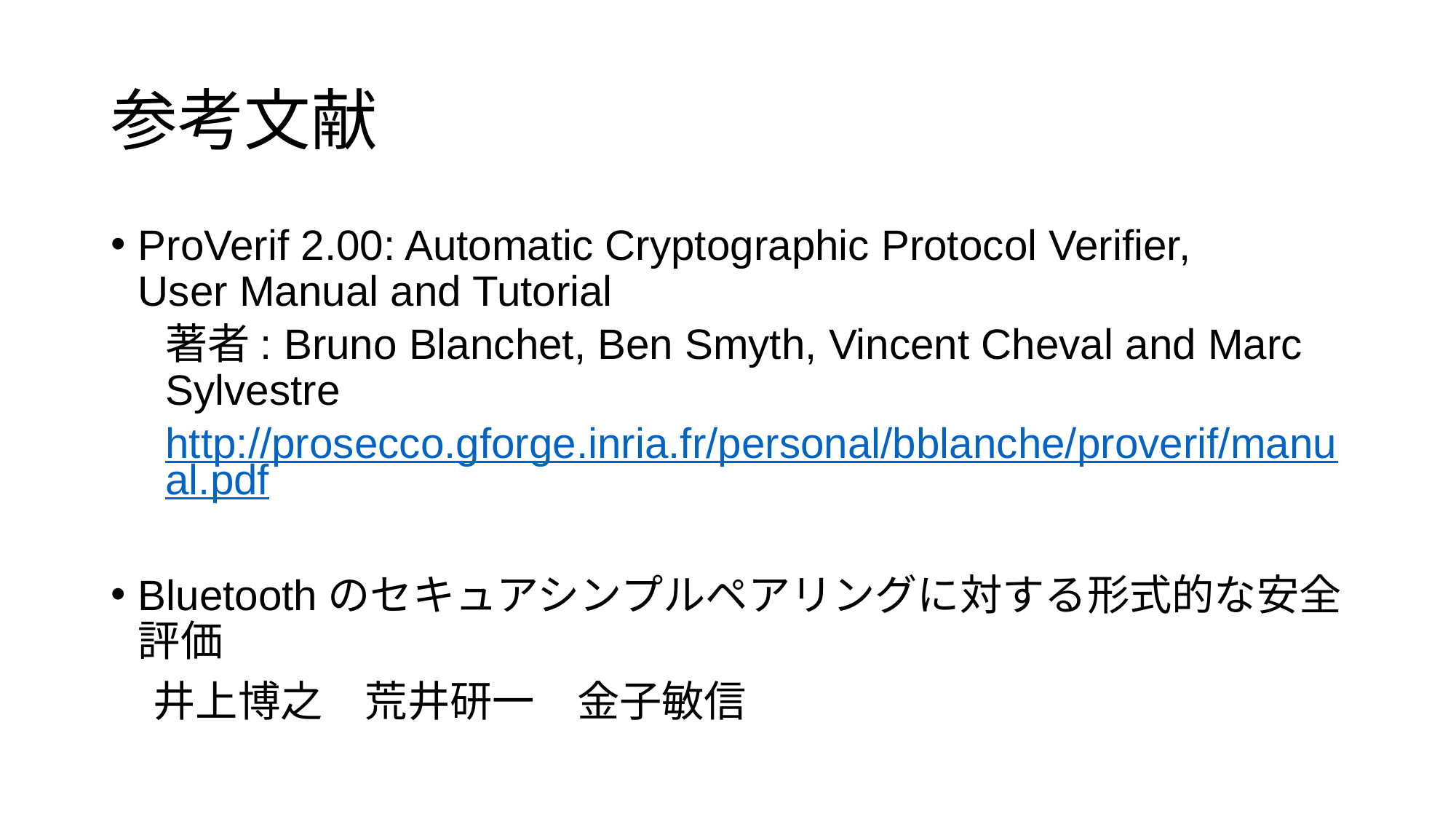

# 参考文献
ProVerif 2.00: Automatic Cryptographic Protocol Verifier,
User Manual and Tutorial
著者: Bruno Blanchet, Ben Smyth, Vincent Cheval and Marc Sylvestre
http://prosecco.gforge.inria.fr/personal/bblanche/proverif/manual.pdf

Bluetoothのセキュアシンプルペアリングに対する形式的な安全評価
　井上博之　荒井研一　金子敏信